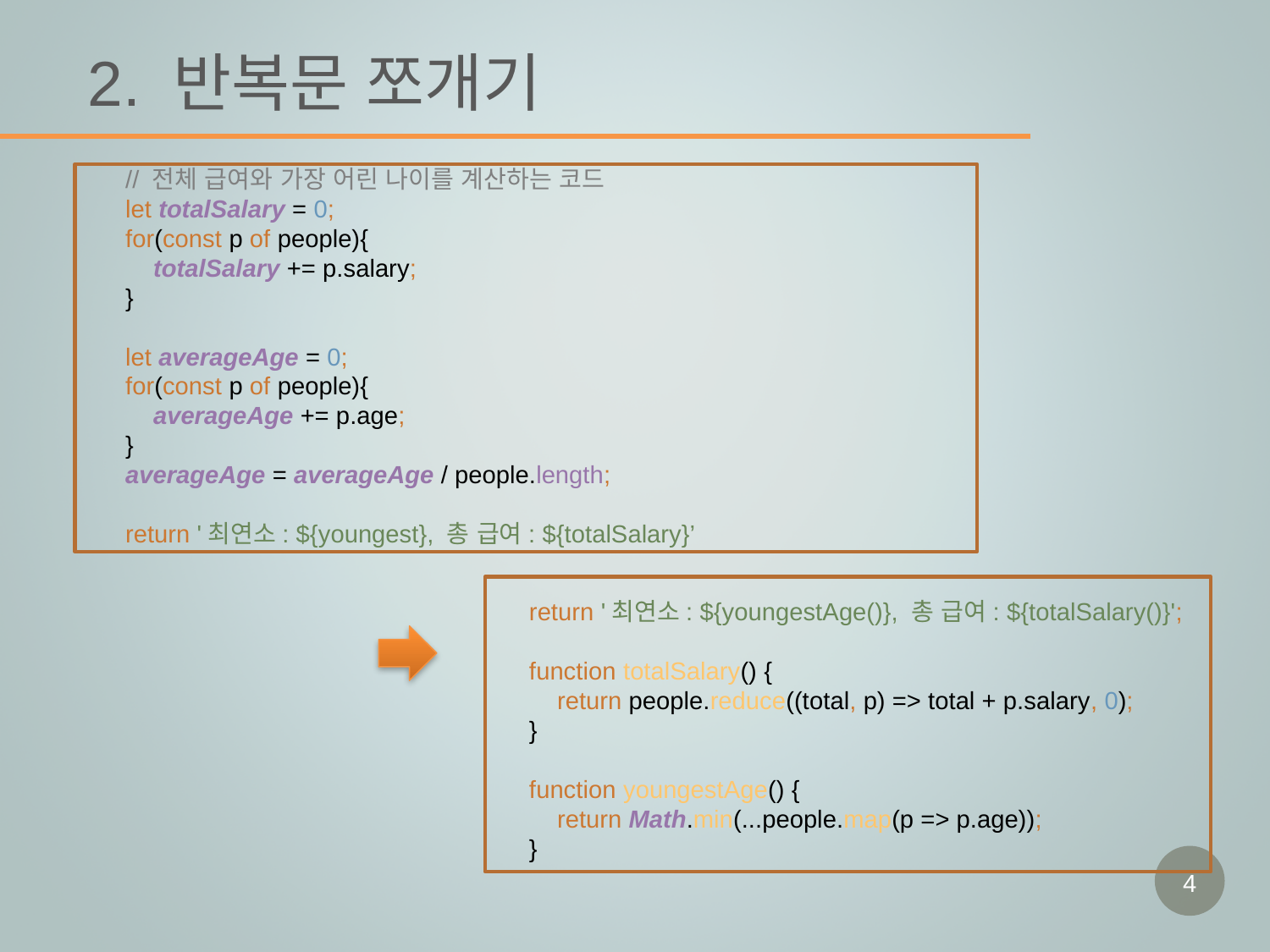

# 2. 반복문 쪼개기
// 전체 급여와 가장 어린 나이를 계산하는 코드
let totalSalary = 0;
for(const p of people){
    totalSalary += p.salary;
}
let averageAge = 0;
for(const p of people){
    averageAge += p.age;
}
averageAge = averageAge / people.length;
return '최연소: ${youngest}, 총 급여: ${totalSalary}’

return '최연소: ${youngestAge()}, 총 급여: ${totalSalary()}';
function totalSalary() {
    return people.reduce((total, p) => total + p.salary, 0);
}
function youngestAge() {
    return Math.min(...people.map(p => p.age));
}